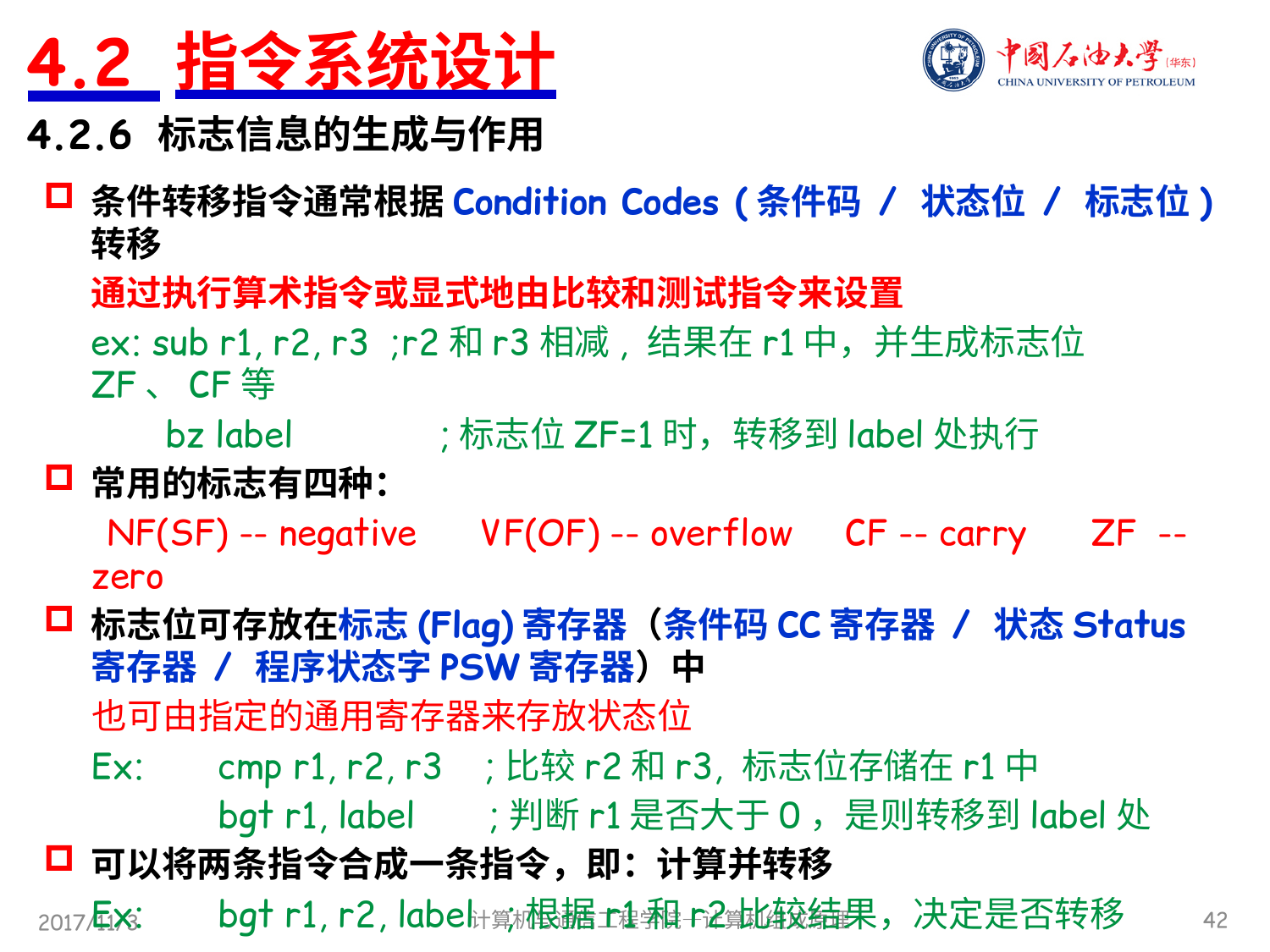

# 4.2 指令系统设计
4.2.6 标志信息的生成与作用
条件转移指令通常根据Condition Codes (条件码 / 状态位 / 标志位)转移
	通过执行算术指令或显式地由比较和测试指令来设置
	ex: sub r1, r2, r3  ;r2和r3相减, 结果在r1中，并生成标志位ZF、CF等
	       bz label	         ;标志位ZF=1时，转移到label处执行
常用的标志有四种：
      NF(SF) -- negative      VF(OF) -- overflow     CF -- carry      ZF  --  zero
标志位可存放在标志(Flag)寄存器（条件码CC寄存器 / 状态Status寄存器 / 程序状态字PSW寄存器）中
     也可由指定的通用寄存器来存放状态位
	Ex:	cmp r1, r2, r3    ;比较r2和r3, 标志位存储在r1中
		bgt r1, label       ;判断r1是否大于0，是则转移到label处
可以将两条指令合成一条指令，即：计算并转移
	Ex:	bgt r1, r2, label   ;根据r1和r2比较结果，决定是否转移
计算机与通信工程学院—计算机组成原理
42
2017/11/3